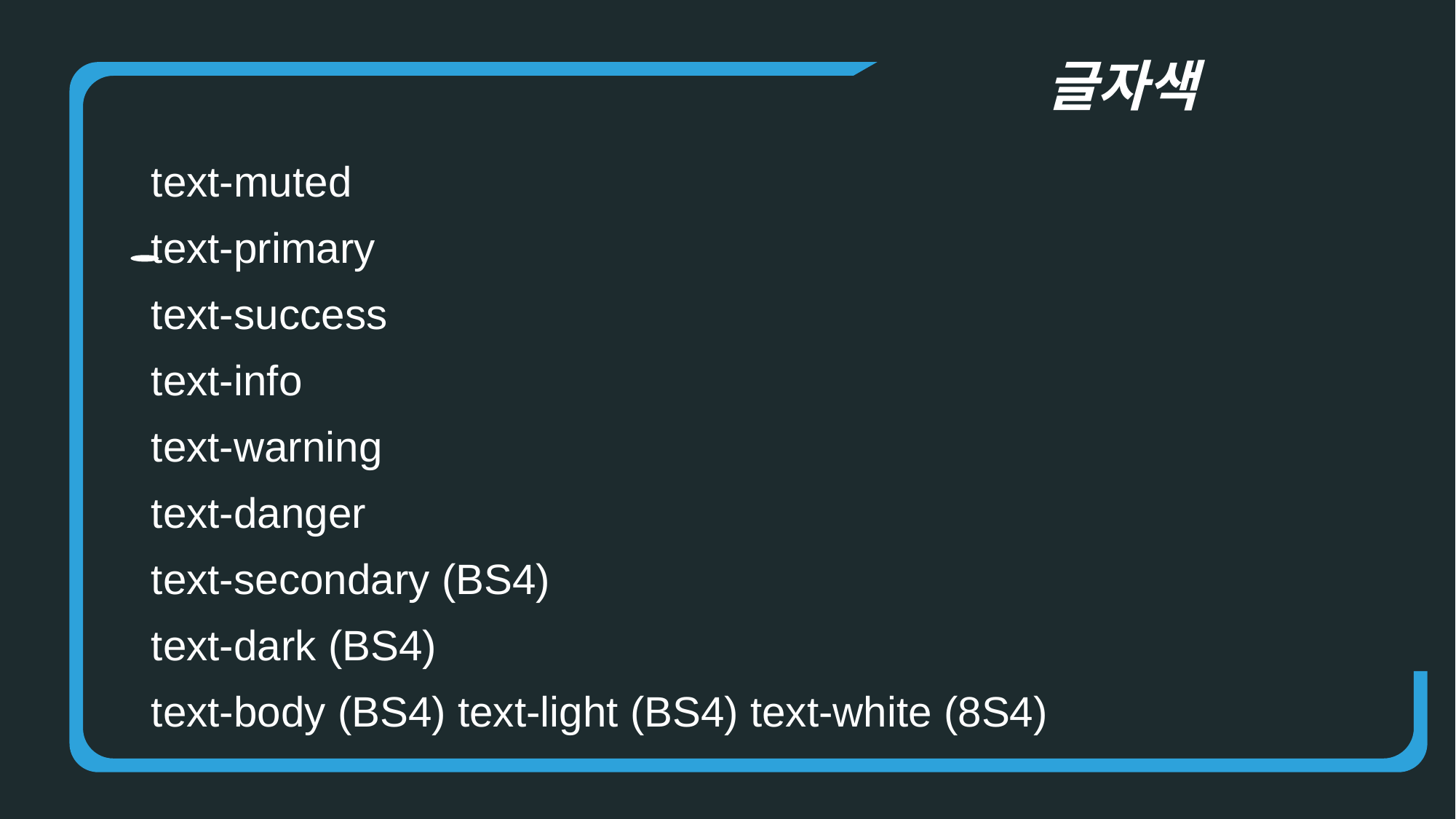

글자색

text-muted
text-primary
text-success
text-info
text-warning
text-danger
text-secondary (BS4)
text-dark (BS4)
text-body (BS4) text-light (BS4) text-white (8S4)